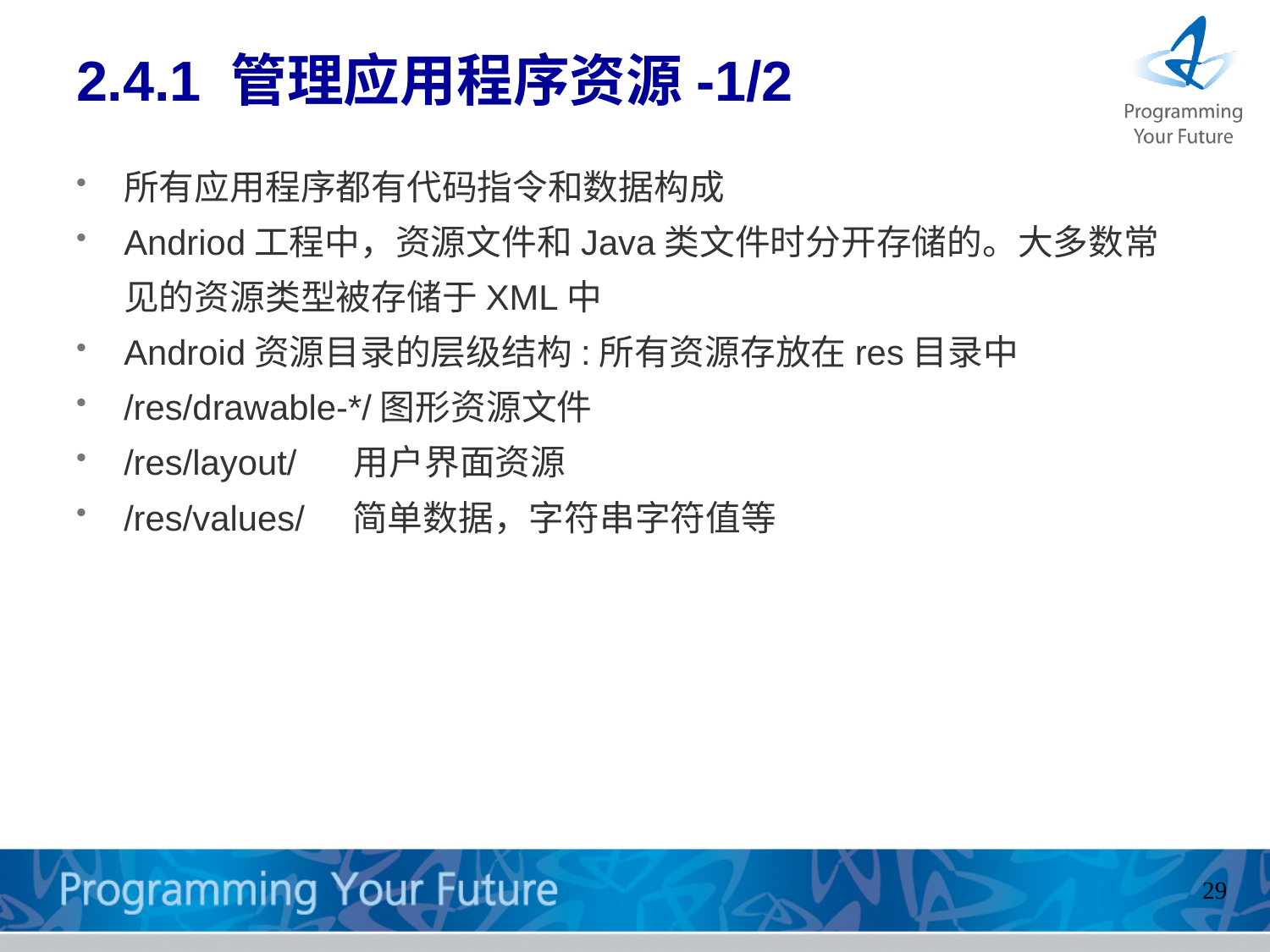

# 2.4.1 管理应用程序资源-1/2
所有应用程序都有代码指令和数据构成
Andriod工程中，资源文件和Java类文件时分开存储的。大多数常见的资源类型被存储于XML中
Android资源目录的层级结构:所有资源存放在res目录中
/res/drawable-*/图形资源文件
/res/layout/     用户界面资源
/res/values/    简单数据，字符串字符值等